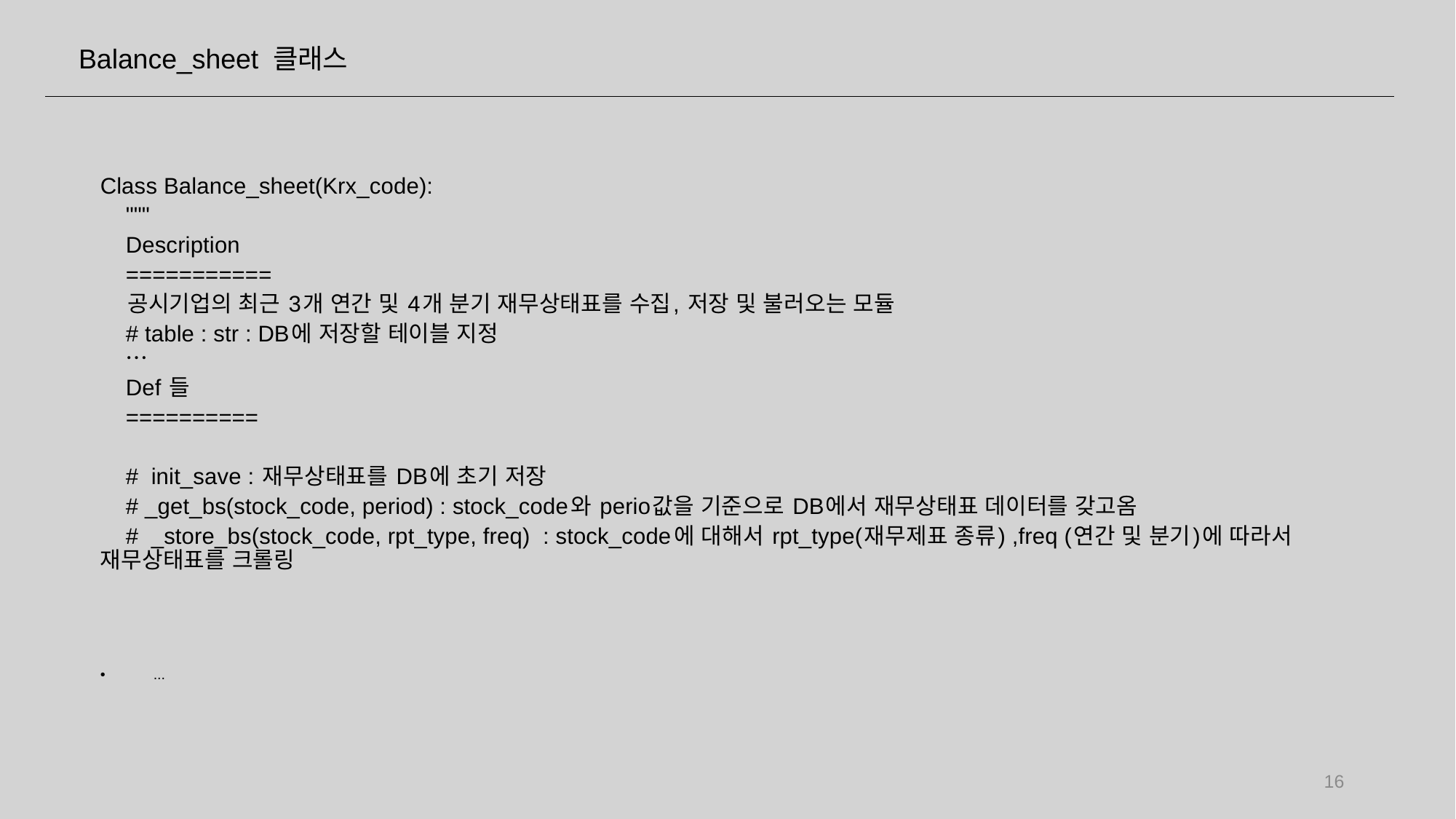

Balance_sheet 클래스
Class Balance_sheet(Krx_code):
    """
    Description
    ===========
    공시기업의 최근 3개 연간 및 4개 분기 재무상태표를 수집, 저장 및 불러오는 모듈
    # table : str : DB에 저장할 테이블 지정
    …
    Def 들
    ==========

    #  init_save : 재무상태표를 DB에 초기 저장
    # _get_bs(stock_code, period) : stock_code와 perio값을 기준으로 DB에서 재무상태표 데이터를 갖고옴
    #  _store_bs(stock_code, rpt_type, freq)  : stock_code에 대해서 rpt_type(재무제표 종류) ,freq (연간 및 분기)에 따라서 재무상태표를 크롤링

    ...
16